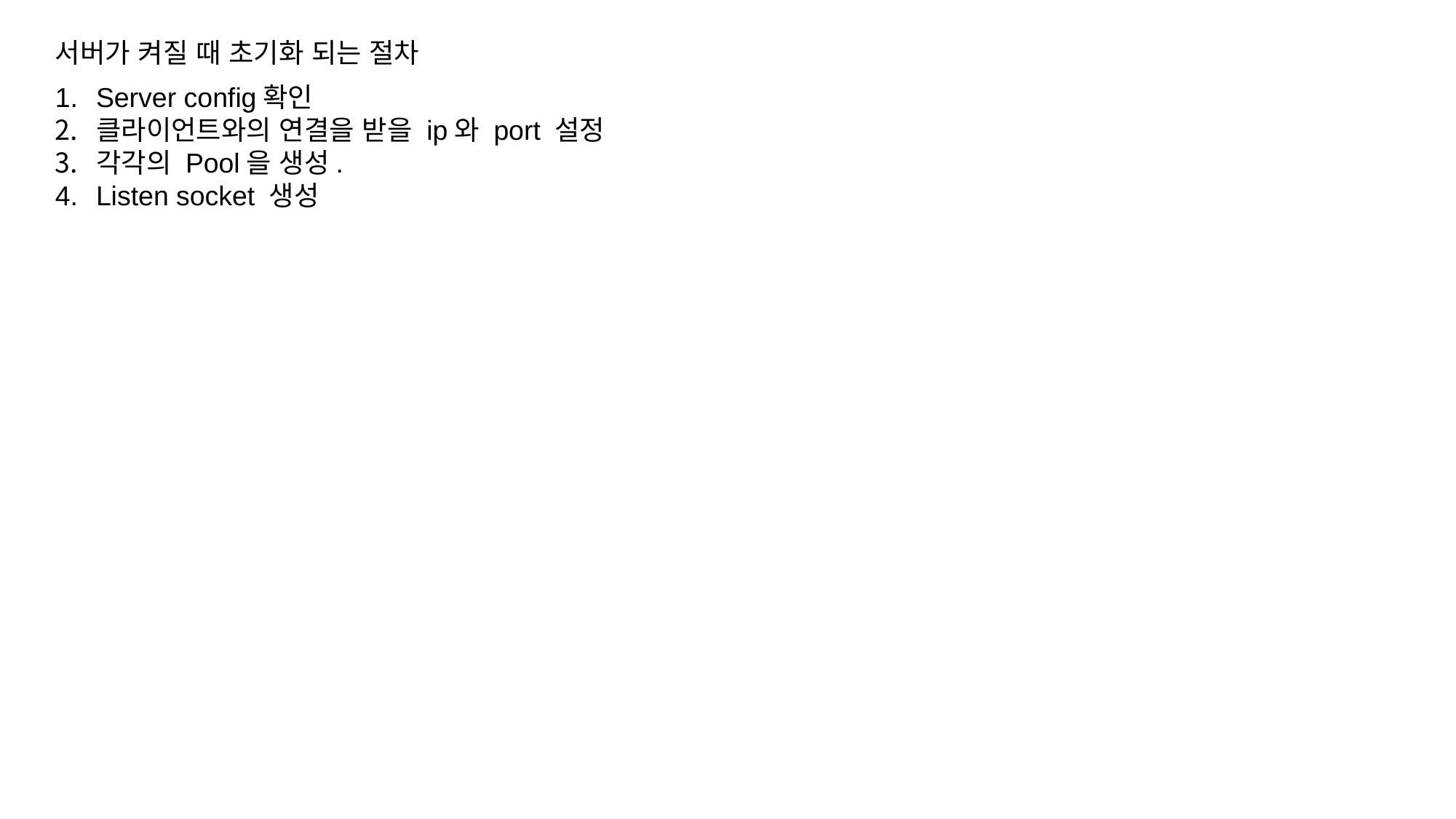

서버가 켜질 때 초기화 되는 절차
Server config확인
클라이언트와의 연결을 받을 ip와 port 설정
각각의 Pool을 생성.
Listen socket 생성